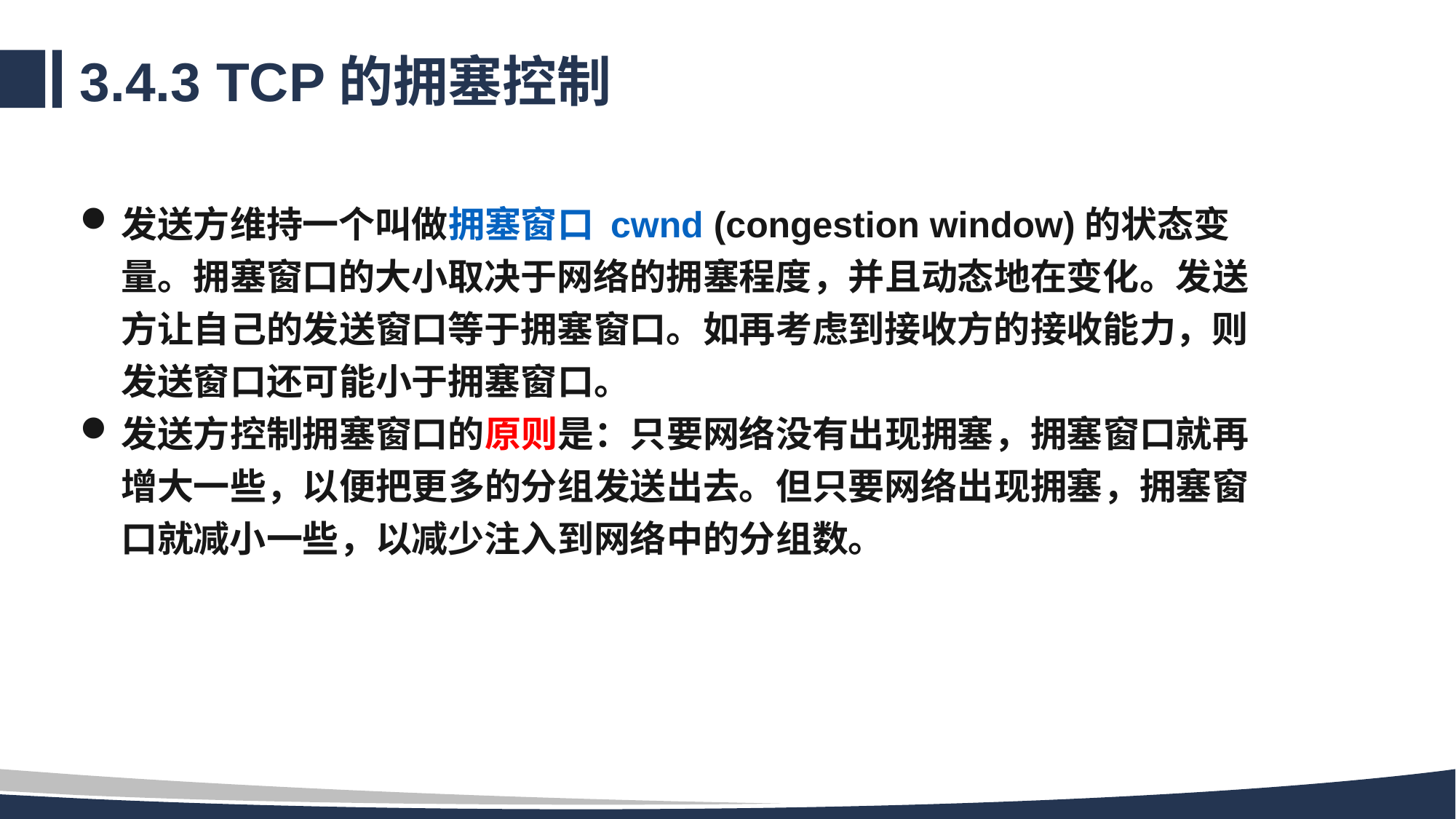

# 3.4.3 TCP的拥塞控制
发送方维持一个叫做拥塞窗口 cwnd (congestion window)的状态变量。拥塞窗口的大小取决于网络的拥塞程度，并且动态地在变化。发送方让自己的发送窗口等于拥塞窗口。如再考虑到接收方的接收能力，则发送窗口还可能小于拥塞窗口。
发送方控制拥塞窗口的原则是：只要网络没有出现拥塞，拥塞窗口就再增大一些，以便把更多的分组发送出去。但只要网络出现拥塞，拥塞窗口就减小一些，以减少注入到网络中的分组数。